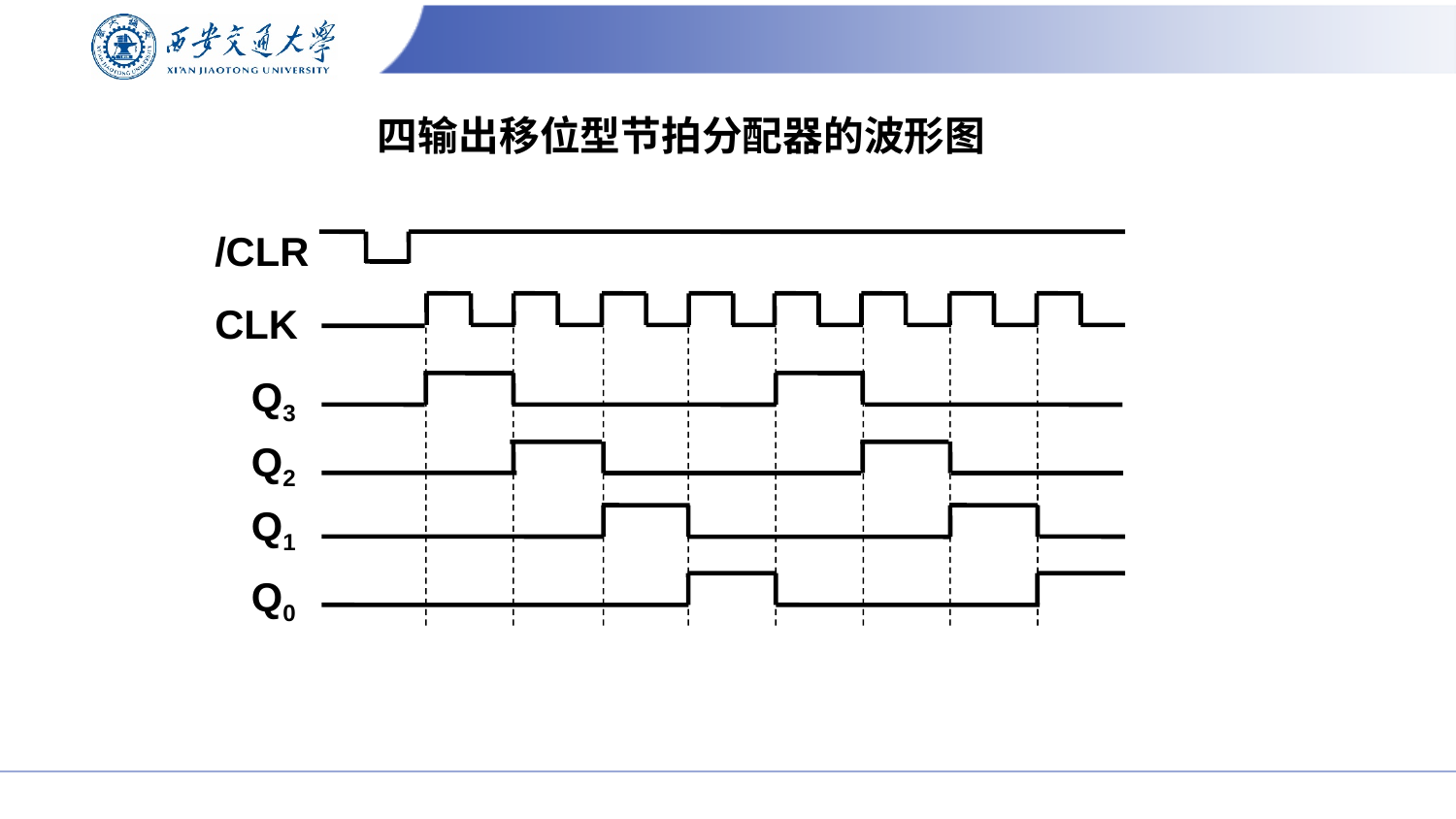

# 四输出移位型节拍分配器的波形图
/CLR

CLK

Q3

Q2

Q1

Q0